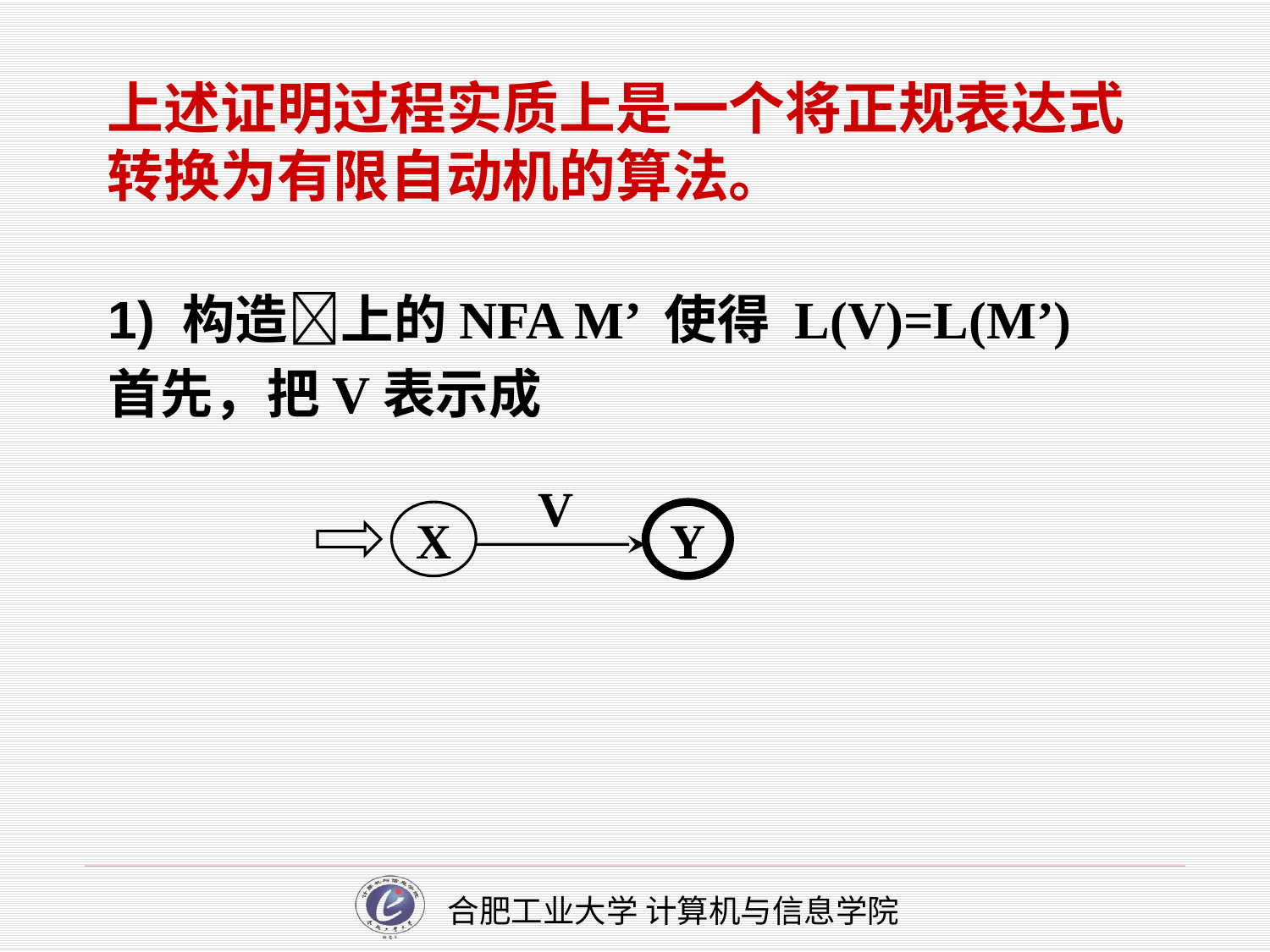

上述证明过程实质上是一个将正规表达式转换为有限自动机的算法。
1) 构造Σ上的NFA M’ 使得 L(V)=L(M’)
首先，把V表示成
V
X
Y

86